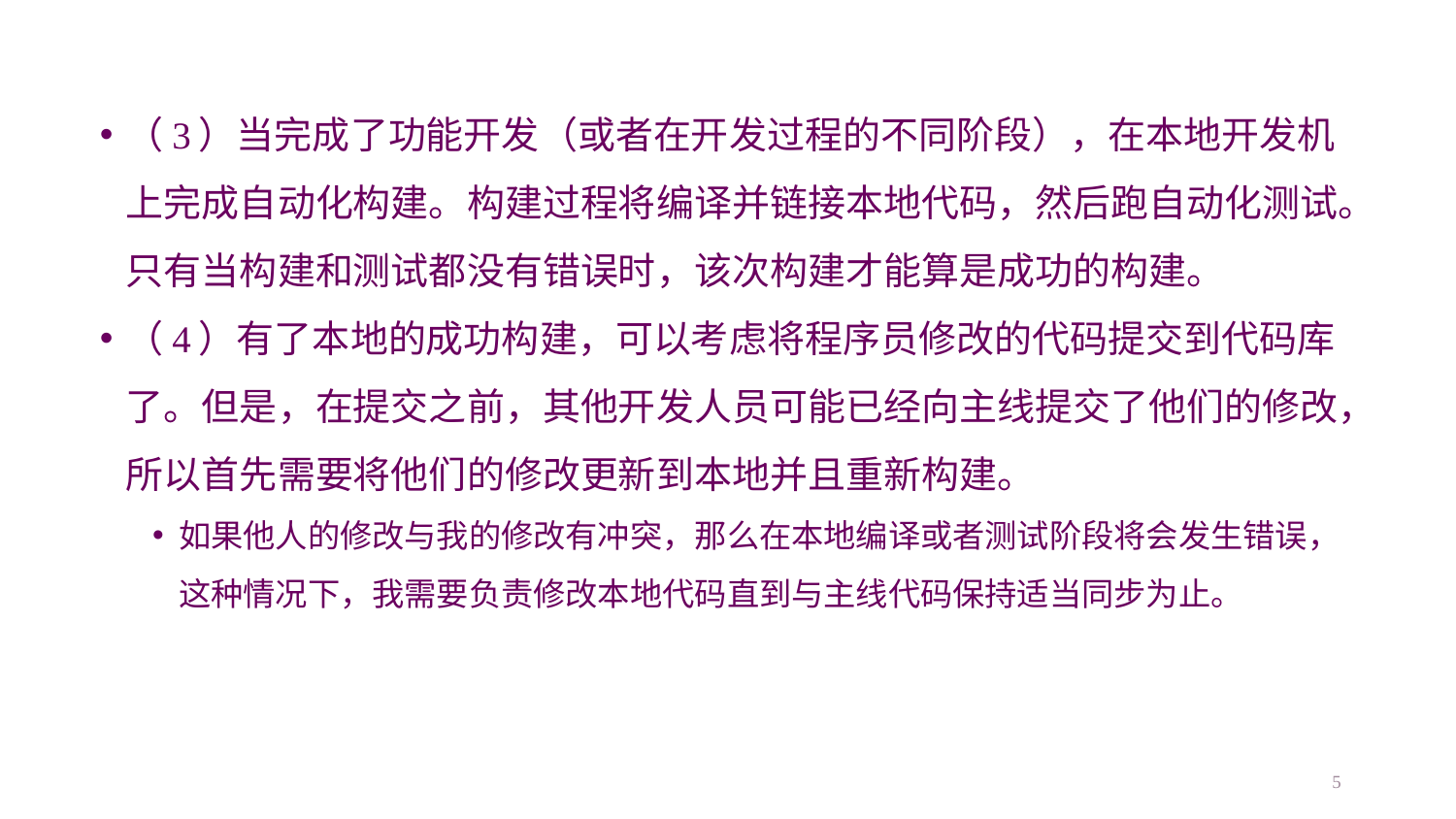

（3）当完成了功能开发（或者在开发过程的不同阶段），在本地开发机上完成自动化构建。构建过程将编译并链接本地代码，然后跑自动化测试。只有当构建和测试都没有错误时，该次构建才能算是成功的构建。
（4）有了本地的成功构建，可以考虑将程序员修改的代码提交到代码库了。但是，在提交之前，其他开发人员可能已经向主线提交了他们的修改，所以首先需要将他们的修改更新到本地并且重新构建。
如果他人的修改与我的修改有冲突，那么在本地编译或者测试阶段将会发生错误，这种情况下，我需要负责修改本地代码直到与主线代码保持适当同步为止。

5